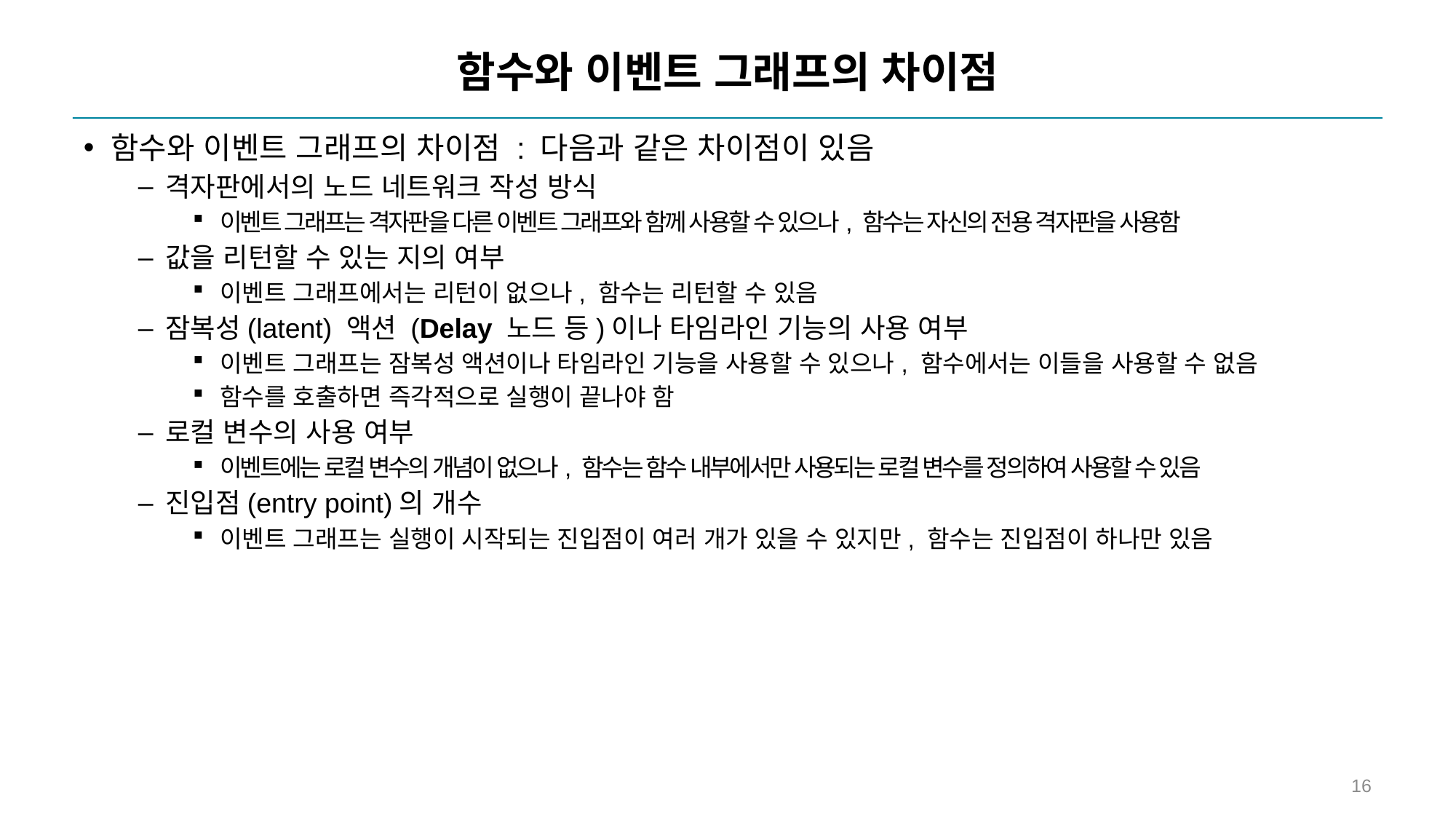

# 함수와 이벤트 그래프의 차이점
함수와 이벤트 그래프의 차이점 : 다음과 같은 차이점이 있음
격자판에서의 노드 네트워크 작성 방식
이벤트 그래프는 격자판을 다른 이벤트 그래프와 함께 사용할 수 있으나, 함수는 자신의 전용 격자판을 사용함
값을 리턴할 수 있는 지의 여부
이벤트 그래프에서는 리턴이 없으나, 함수는 리턴할 수 있음
잠복성(latent) 액션 (Delay 노드 등)이나 타임라인 기능의 사용 여부
이벤트 그래프는 잠복성 액션이나 타임라인 기능을 사용할 수 있으나, 함수에서는 이들을 사용할 수 없음
함수를 호출하면 즉각적으로 실행이 끝나야 함
로컬 변수의 사용 여부
이벤트에는 로컬 변수의 개념이 없으나, 함수는 함수 내부에서만 사용되는 로컬 변수를 정의하여 사용할 수 있음
진입점(entry point)의 개수
이벤트 그래프는 실행이 시작되는 진입점이 여러 개가 있을 수 있지만, 함수는 진입점이 하나만 있음

16